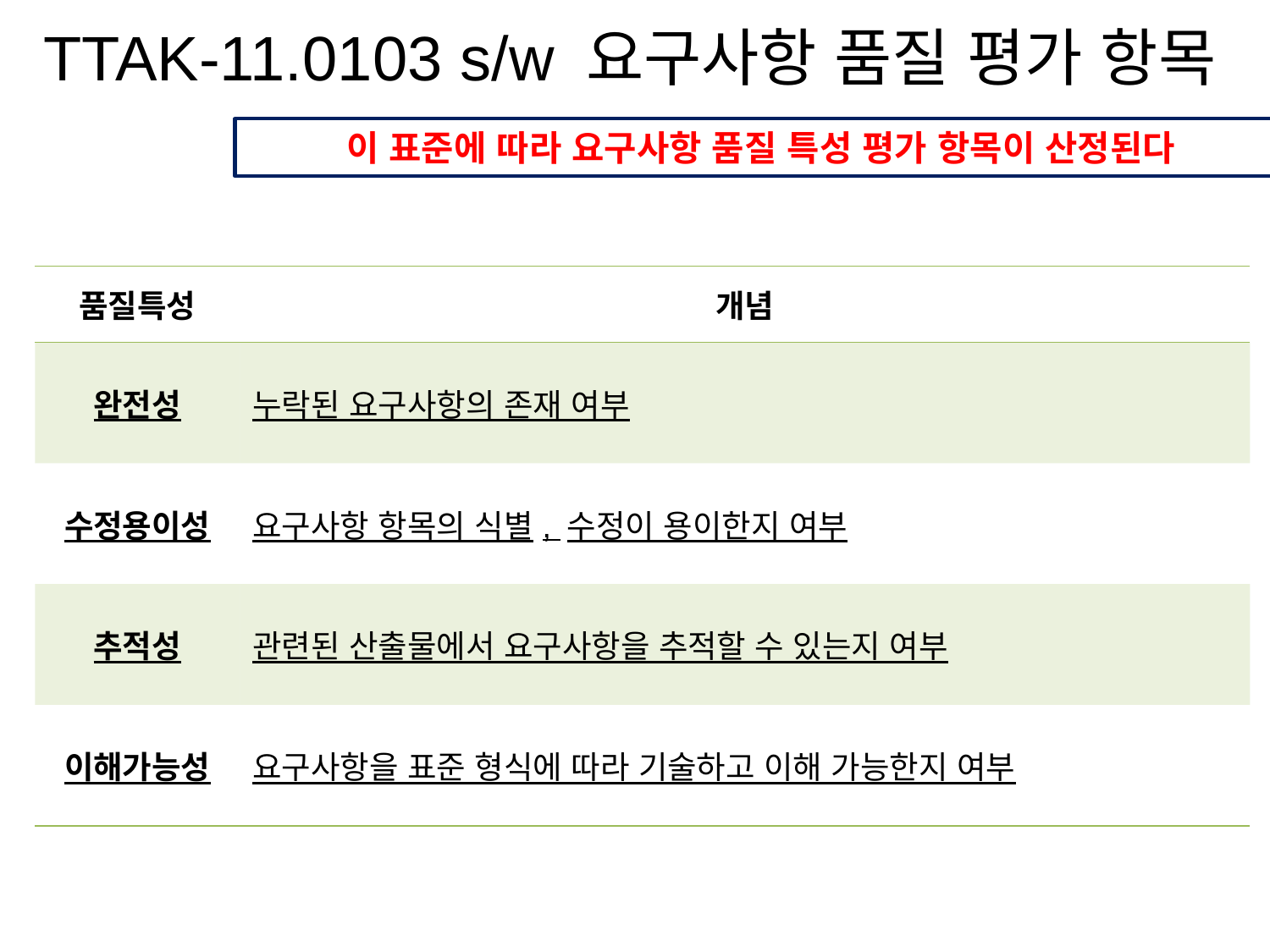

# TTAK-11.0103 s/w 요구사항 품질 평가 항목
이 표준에 따라 요구사항 품질 특성 평가 항목이 산정된다
| 품질특성 | 개념 |
| --- | --- |
| 완전성 | 누락된 요구사항의 존재 여부 |
| 수정용이성 | 요구사항 항목의 식별, 수정이 용이한지 여부 |
| 추적성 | 관련된 산출물에서 요구사항을 추적할 수 있는지 여부 |
| 이해가능성 | 요구사항을 표준 형식에 따라 기술하고 이해 가능한지 여부 |